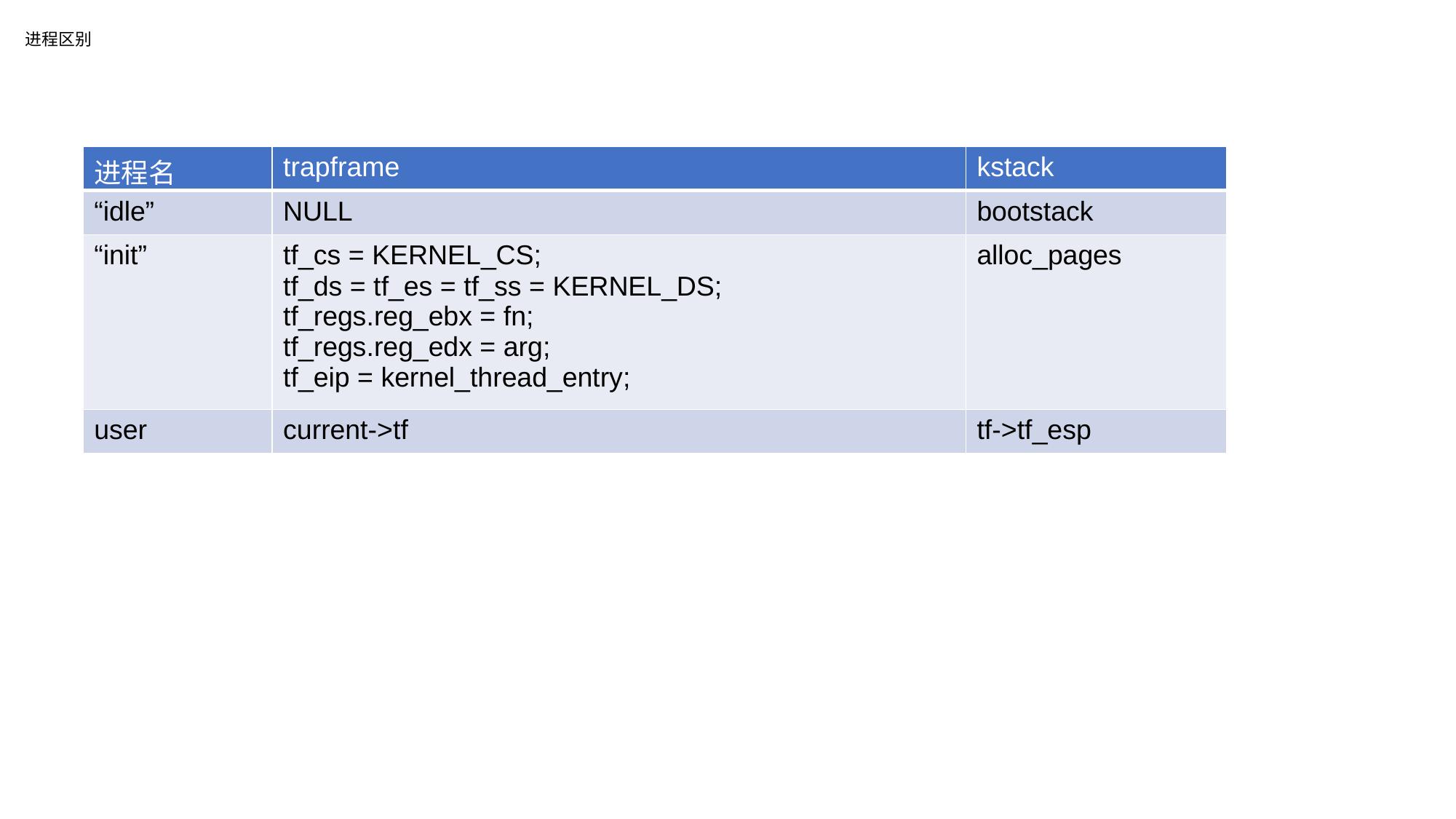

进程区别
| 进程名 | trapframe | kstack |
| --- | --- | --- |
| “idle” | NULL | bootstack |
| “init” | tf\_cs = KERNEL\_CS; tf\_ds = tf\_es = tf\_ss = KERNEL\_DS; tf\_regs.reg\_ebx = fn; tf\_regs.reg\_edx = arg; tf\_eip = kernel\_thread\_entry; | alloc\_pages |
| user | current->tf | tf->tf\_esp |